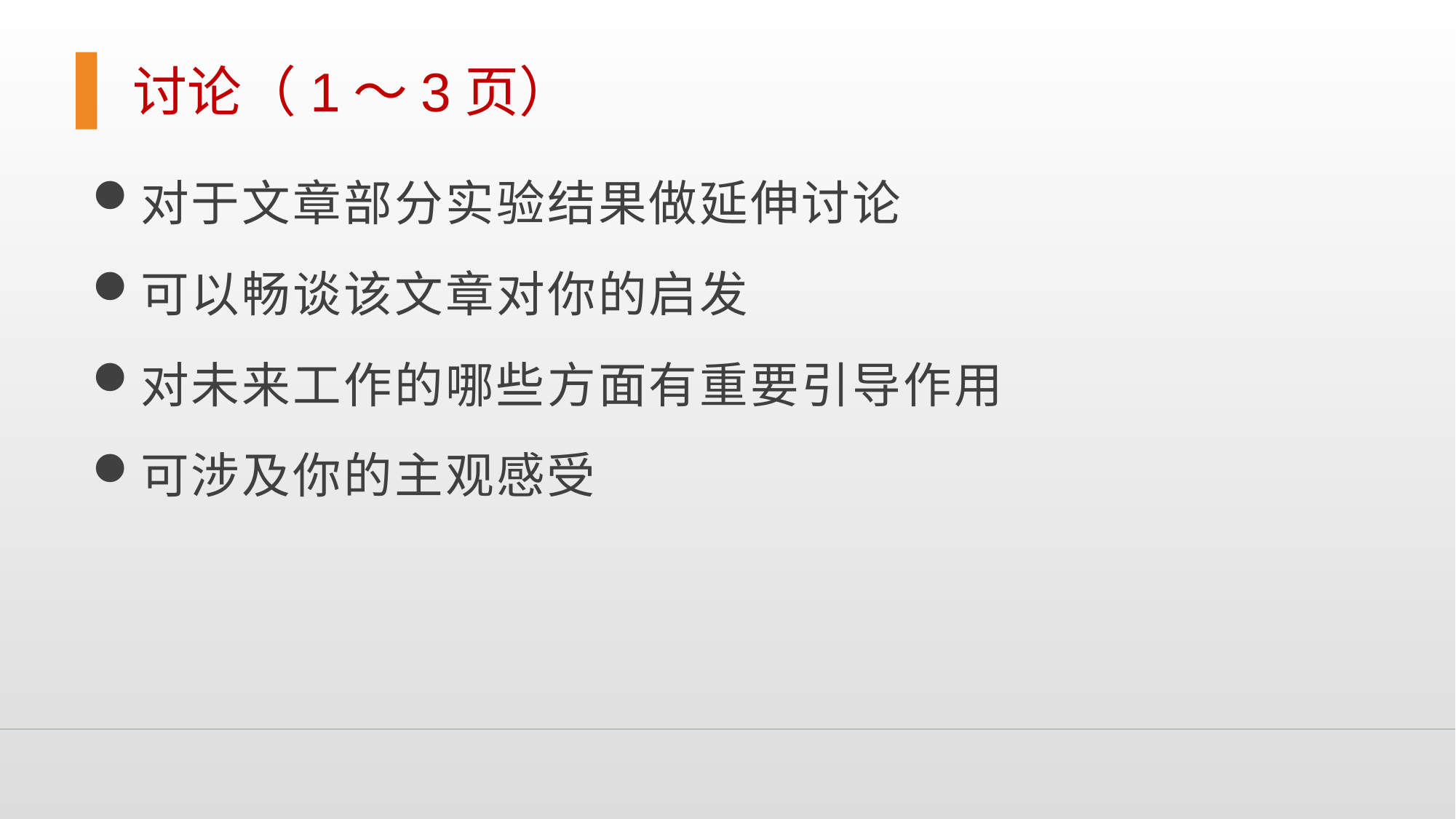

讨论（1～3页）
对于文章部分实验结果做延伸讨论
可以畅谈该文章对你的启发
对未来工作的哪些方面有重要引导作用
可涉及你的主观感受